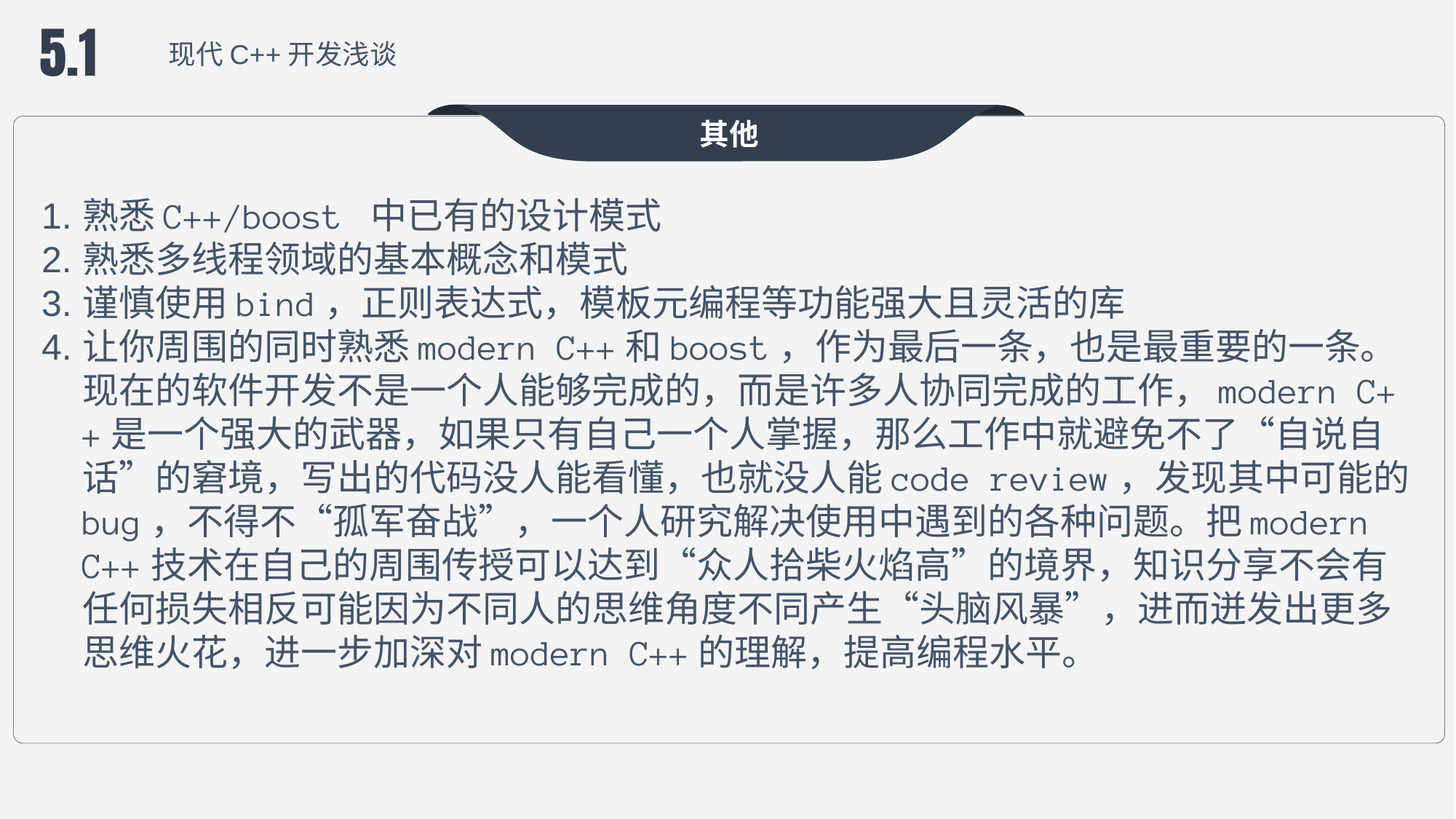

5.1
现代C++开发浅谈

其他

熟悉C++/boost 中已有的设计模式
熟悉多线程领域的基本概念和模式
谨慎使用bind，正则表达式，模板元编程等功能强大且灵活的库
让你周围的同时熟悉modern C++和boost，作为最后一条，也是最重要的一条。 现在的软件开发不是一个人能够完成的，而是许多人协同完成的工作，modern C++是一个强大的武器，如果只有自己一个人掌握，那么工作中就避免不了“自说自话”的窘境，写出的代码没人能看懂，也就没人能code review，发现其中可能的bug，不得不“孤军奋战”，一个人研究解决使用中遇到的各种问题。把modern C++技术在自己的周围传授可以达到“众人拾柴火焰高”的境界，知识分享不会有任何损失相反可能因为不同人的思维角度不同产生“头脑风暴”，进而迸发出更多思维火花，进一步加深对modern C++的理解，提高编程水平。